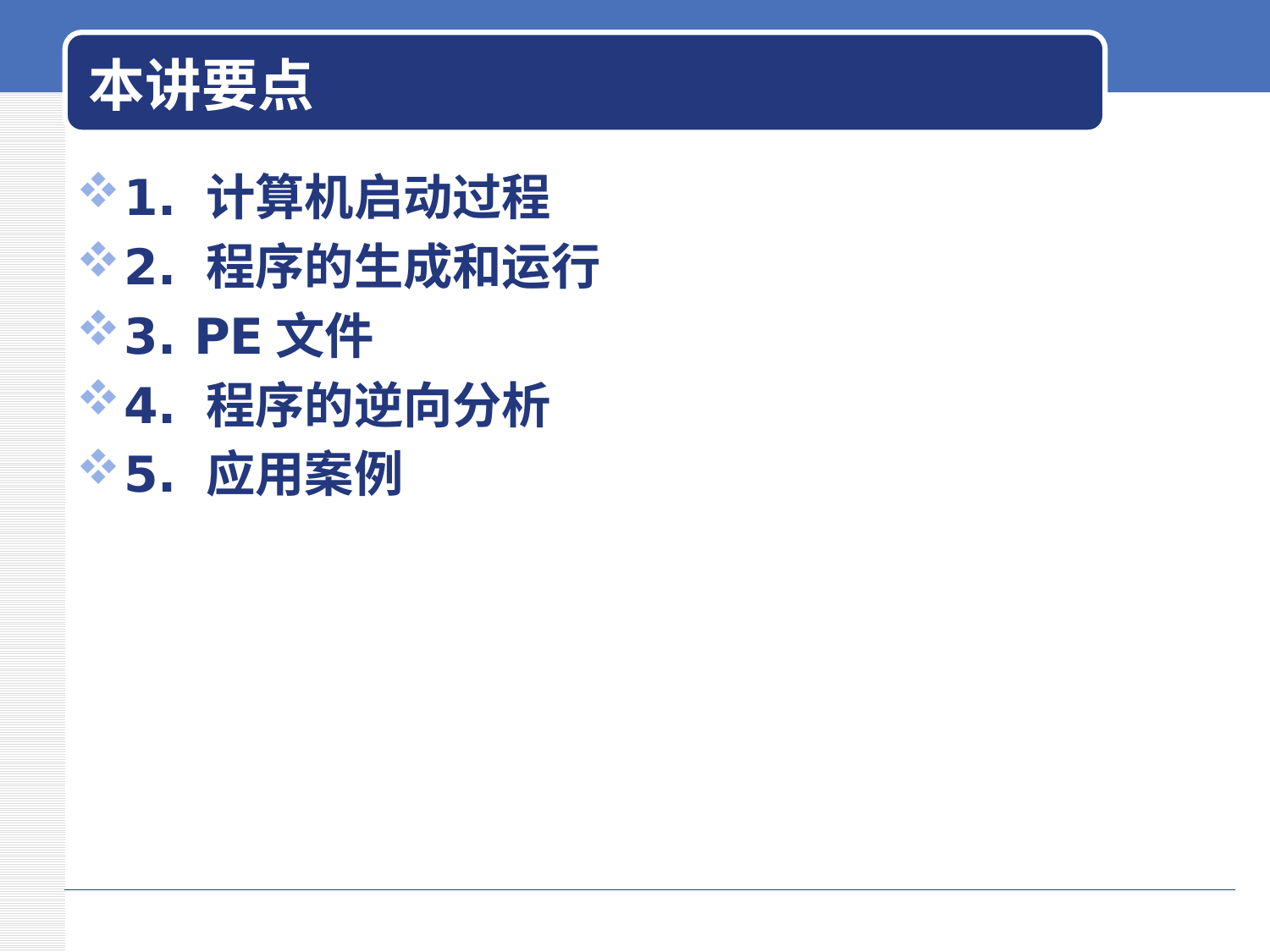

# 本讲要点
1. 计算机启动过程
2. 程序的生成和运行
3. PE文件
4. 程序的逆向分析
5. 应用案例